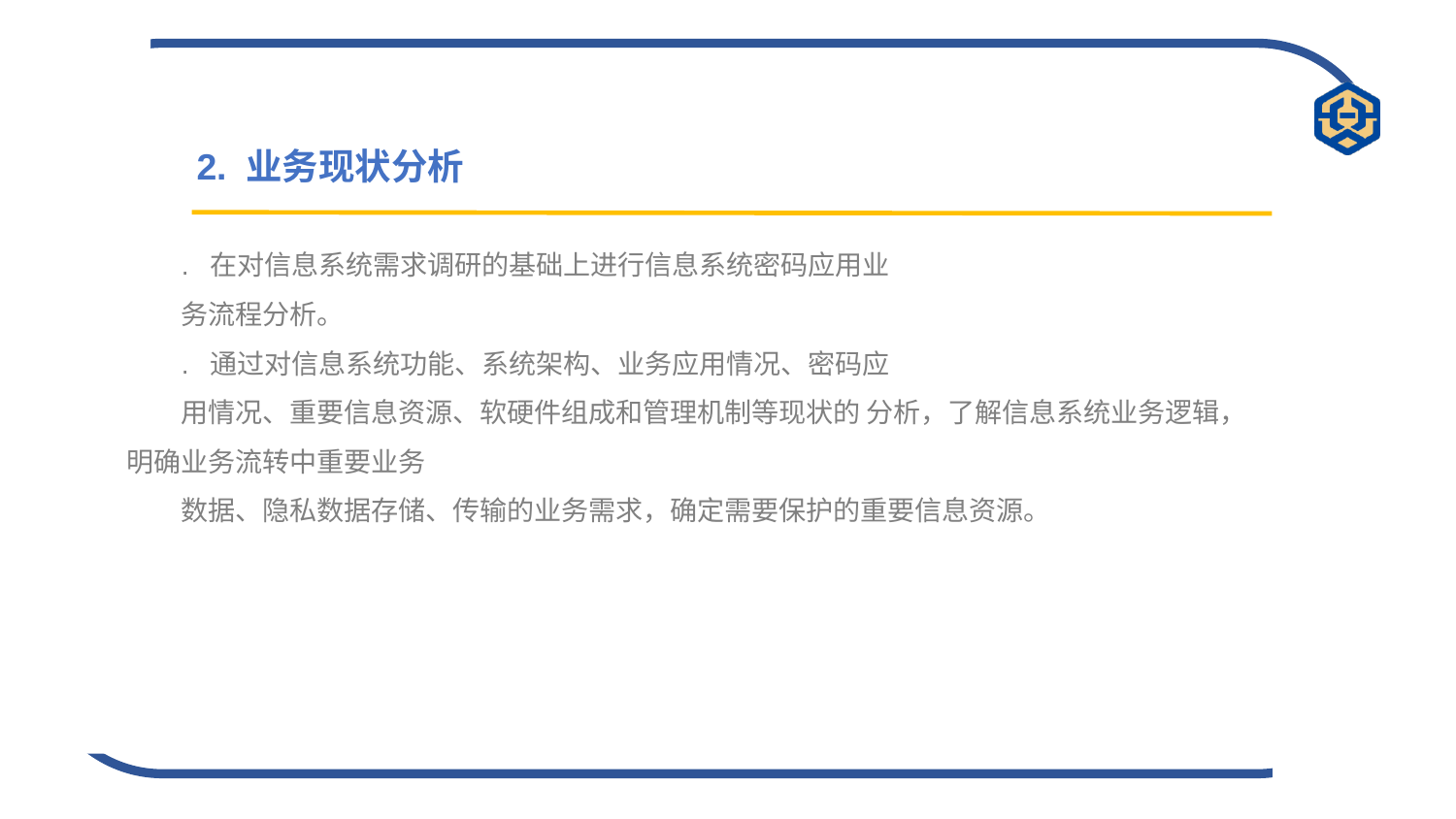

2. 业务现状分析
.  在对信息系统需求调研的基础上进行信息系统密码应用业
务流程分析。
.  通过对信息系统功能、系统架构、业务应用情况、密码应
用情况、重要信息资源、软硬件组成和管理机制等现状的 分析，了解信息系统业务逻辑，明确业务流转中重要业务
数据、隐私数据存储、传输的业务需求，确定需要保护的重要信息资源。